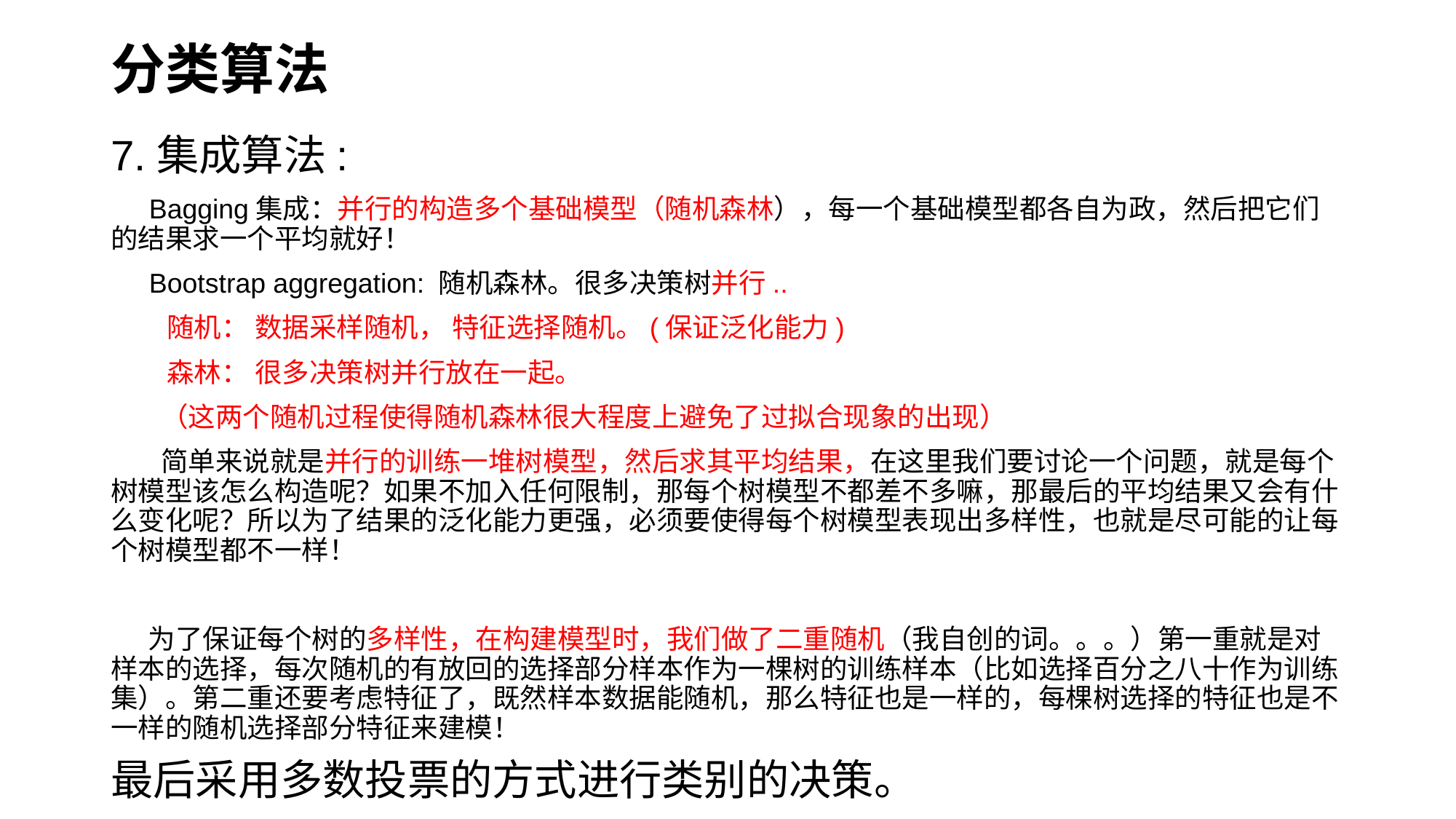

# 分类算法
7.集成算法:
     Bagging集成：并行的构造多个基础模型（随机森林），每一个基础模型都各自为政，然后把它们的结果求一个平均就好！
     Bootstrap aggregation: 随机森林。很多决策树并行..
        随机： 数据采样随机， 特征选择随机。(保证泛化能力)
        森林： 很多决策树并行放在一起。
       （这两个随机过程使得随机森林很大程度上避免了过拟合现象的出现）
       简单来说就是并行的训练一堆树模型，然后求其平均结果，在这里我们要讨论一个问题，就是每个树模型该怎么构造呢？如果不加入任何限制，那每个树模型不都差不多嘛，那最后的平均结果又会有什么变化呢？所以为了结果的泛化能力更强，必须要使得每个树模型表现出多样性，也就是尽可能的让每个树模型都不一样！

     为了保证每个树的多样性，在构建模型时，我们做了二重随机（我自创的词。。。）第一重就是对样本的选择，每次随机的有放回的选择部分样本作为一棵树的训练样本（比如选择百分之八十作为训练集）。第二重还要考虑特征了，既然样本数据能随机，那么特征也是一样的，每棵树选择的特征也是不一样的随机选择部分特征来建模！
最后采用多数投票的方式进行类别的决策。